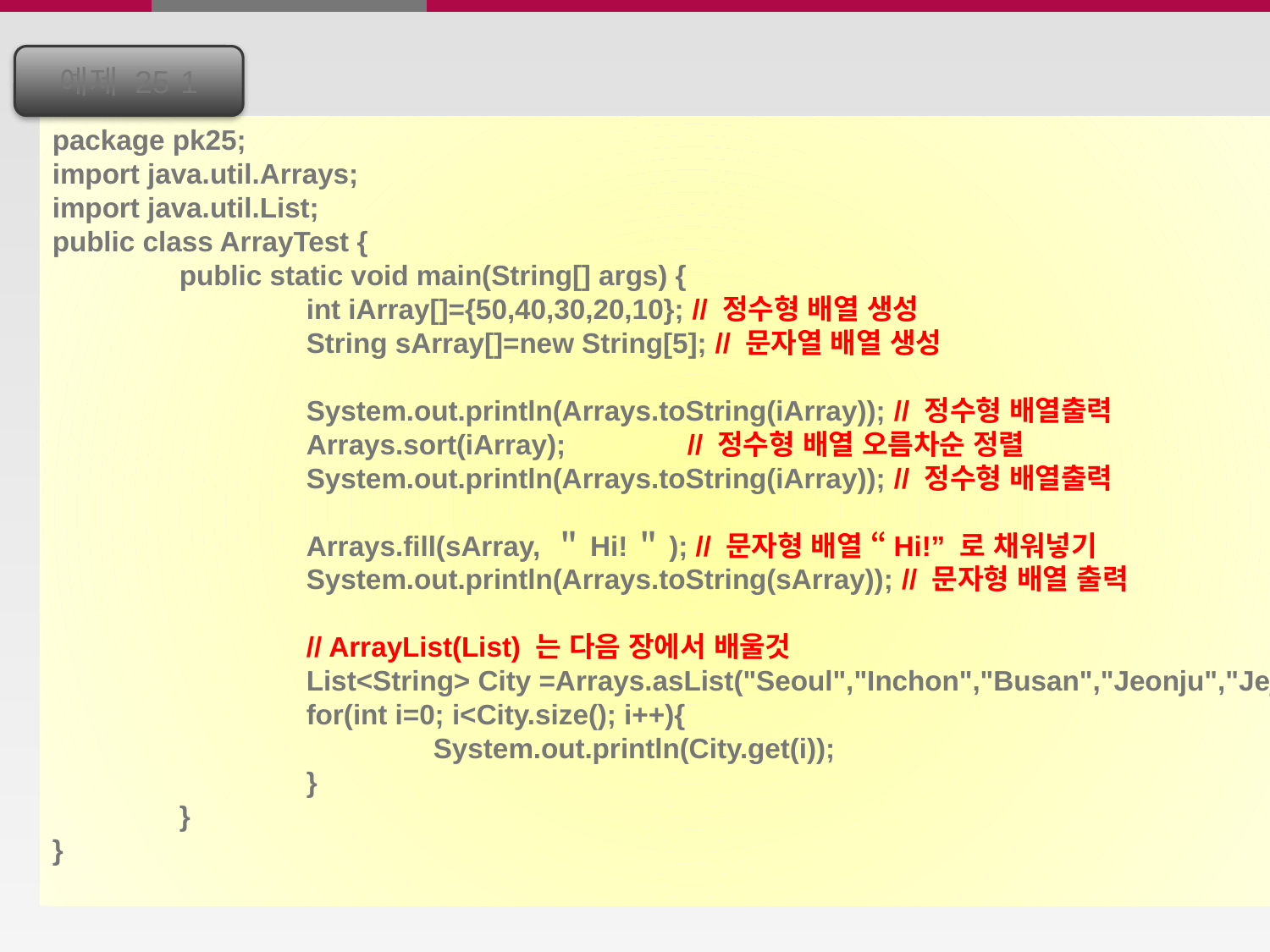

예제 25-1
package pk25;
import java.util.Arrays;
import java.util.List;
public class ArrayTest {
	public static void main(String[] args) {
		int iArray[]={50,40,30,20,10}; // 정수형 배열 생성
		String sArray[]=new String[5]; // 문자열 배열 생성

		System.out.println(Arrays.toString(iArray)); // 정수형 배열출력
		Arrays.sort(iArray);	// 정수형 배열 오름차순 정렬
		System.out.println(Arrays.toString(iArray)); // 정수형 배열출력

		Arrays.fill(sArray, ＂Hi!＂); // 문자형 배열 “Hi!” 로 채워넣기
		System.out.println(Arrays.toString(sArray)); // 문자형 배열 출력

		// ArrayList(List) 는 다음 장에서 배울것
		List<String> City =Arrays.asList("Seoul","Inchon","Busan","Jeonju","Jeju");
		for(int i=0; i<City.size(); i++){
			System.out.println(City.get(i));
		}
	}
}